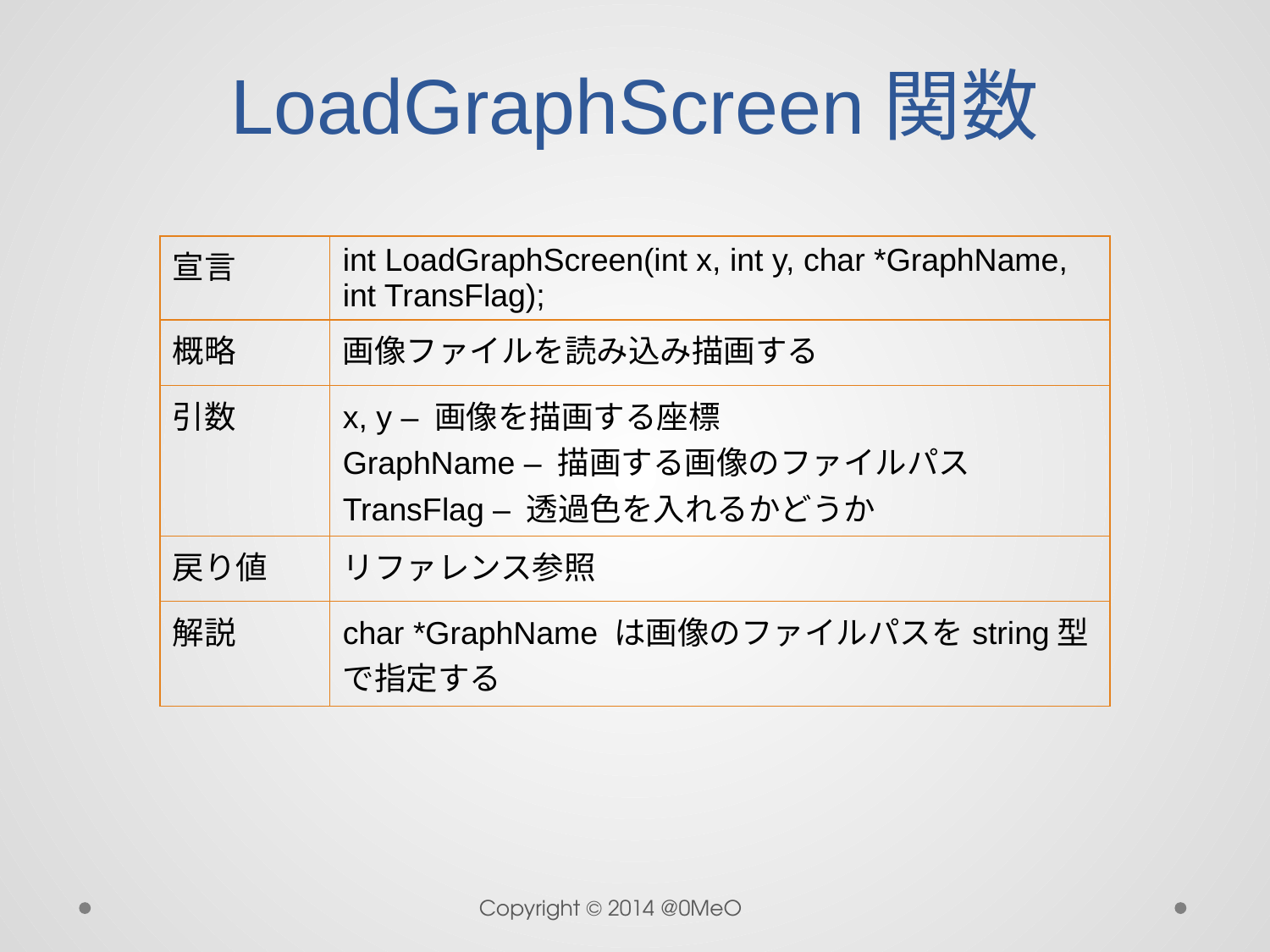

# LoadGraphScreen関数
| 宣言 | int LoadGraphScreen(int x, int y, char \*GraphName, int TransFlag); |
| --- | --- |
| 概略 | 画像ファイルを読み込み描画する |
| 引数 | x, y – 画像を描画する座標 GraphName – 描画する画像のファイルパス TransFlag – 透過色を入れるかどうか |
| 戻り値 | リファレンス参照 |
| 解説 | char \*GraphName は画像のファイルパスをstring型で指定する |